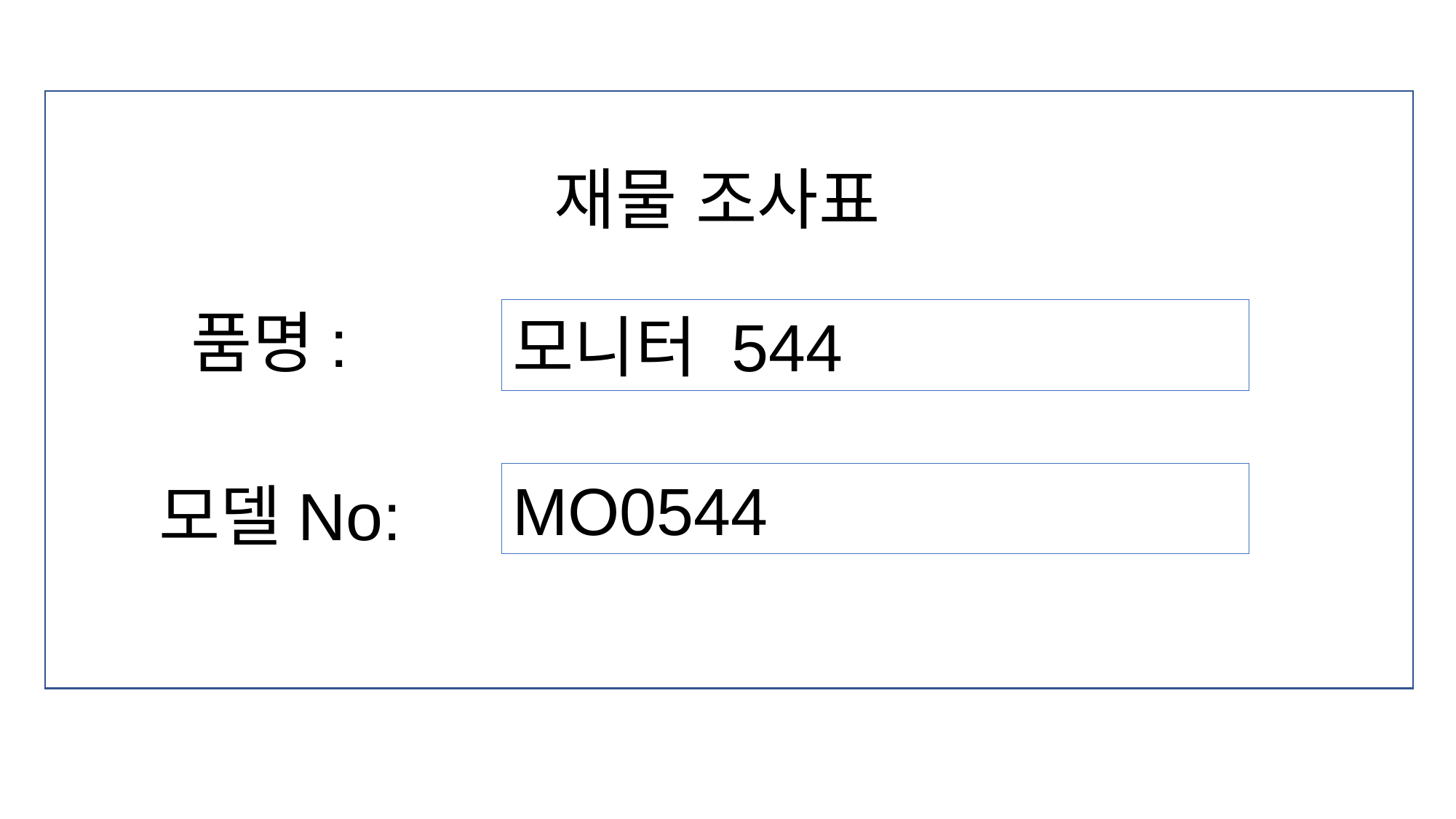

재물 조사표
품명:
모니터 544
MO0544
모델No: